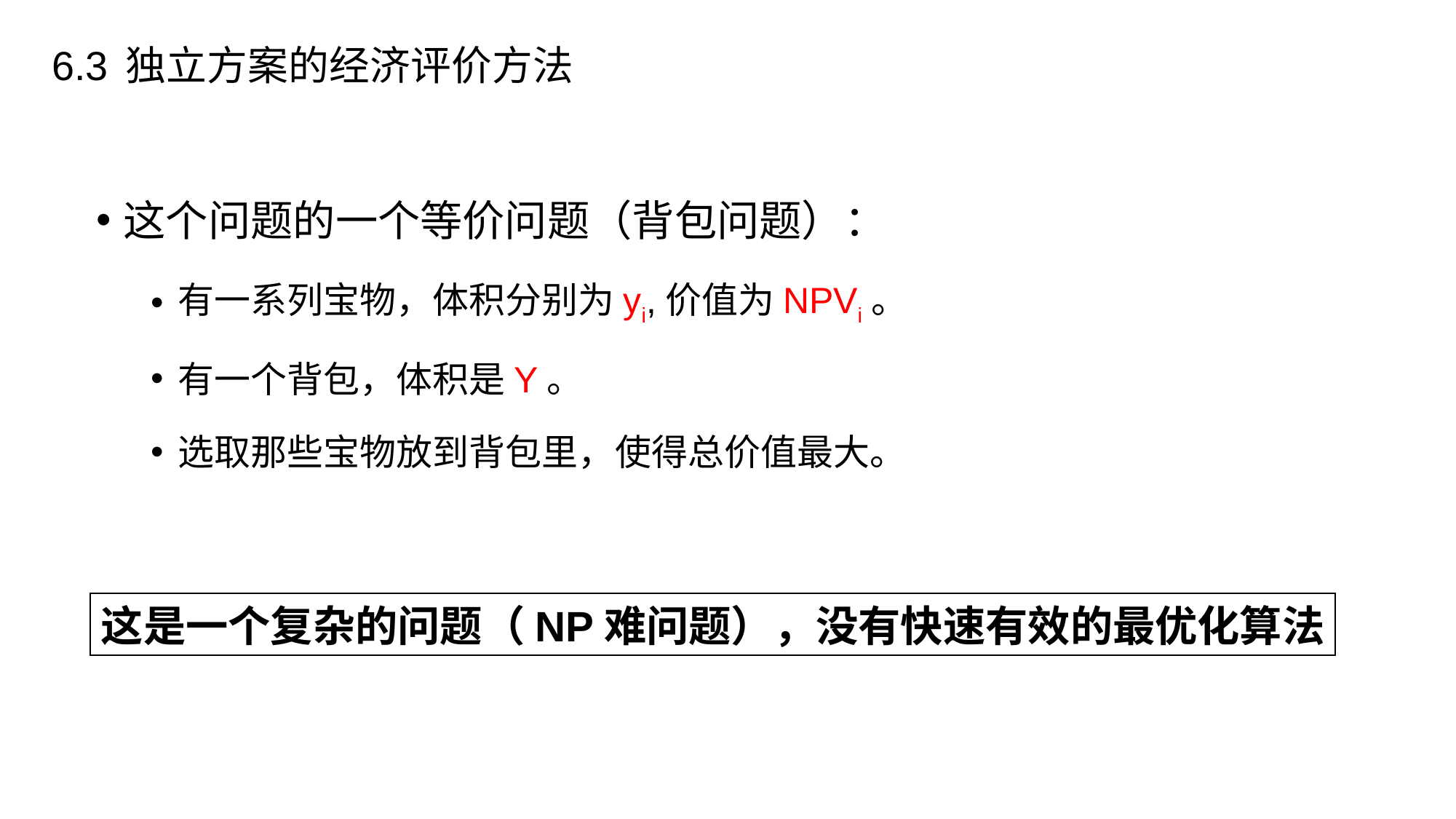

# 6.3 独立方案的经济评价方法
这个问题的一个等价问题（背包问题）：
有一系列宝物，体积分别为yi,价值为NPVi。
有一个背包，体积是Y。
选取那些宝物放到背包里，使得总价值最大。

这是一个复杂的问题（NP难问题），没有快速有效的最优化算法
4